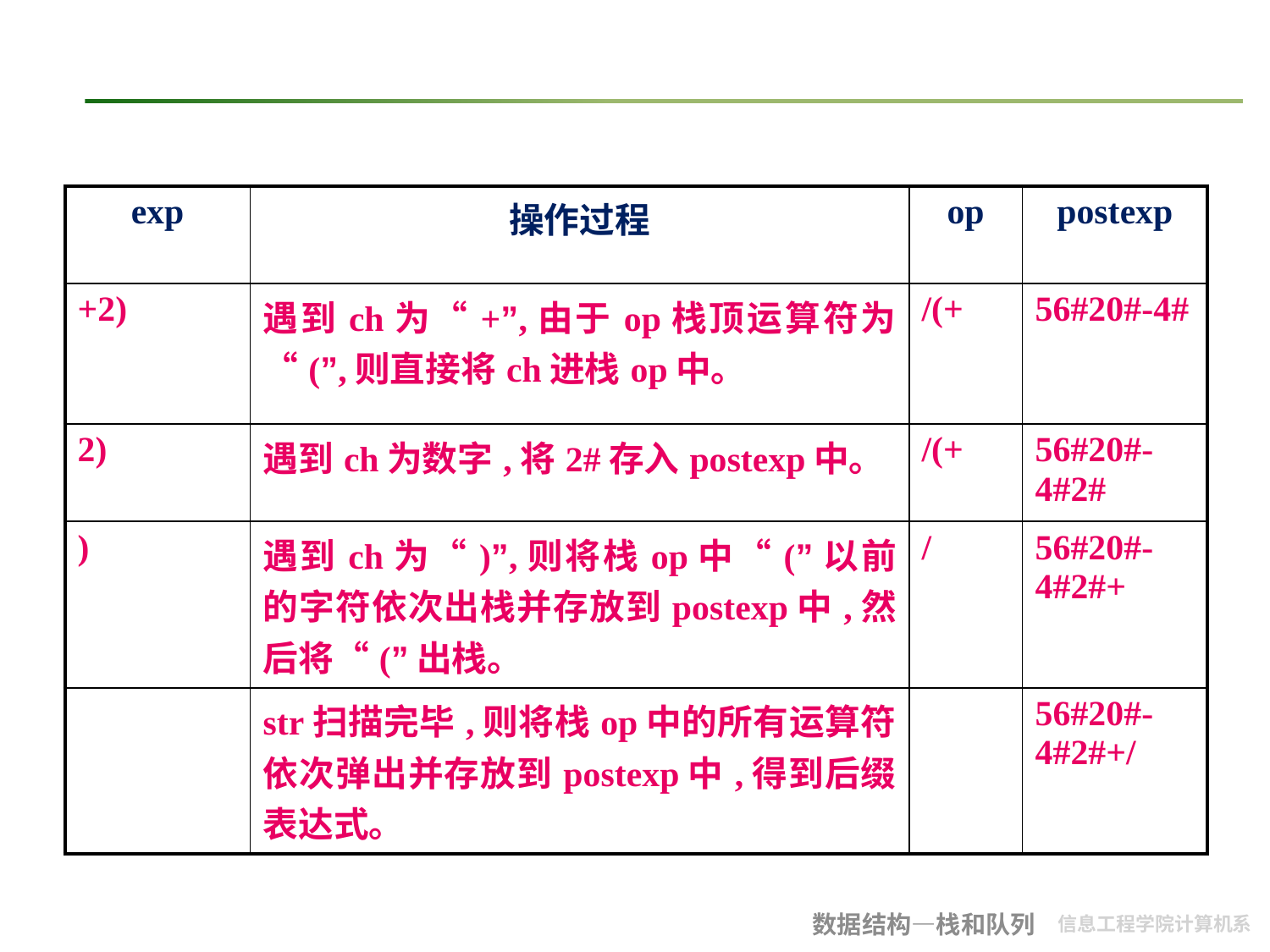

#
| exp | 操作过程 | op | postexp |
| --- | --- | --- | --- |
| +2) | 遇到ch为“+”,由于op栈顶运算符为“(”,则直接将ch进栈op中。 | /(+ | 56#20#-4# |
| 2) | 遇到ch为数字,将2#存入postexp中。 | /(+ | 56#20#-4#2# |
| ) | 遇到ch为“)”,则将栈op中“(”以前的字符依次出栈并存放到postexp中,然后将“(”出栈。 | / | 56#20#-4#2#+ |
|  | str扫描完毕,则将栈op中的所有运算符依次弹出并存放到postexp中,得到后缀表达式。 |  | 56#20#-4#2#+/ |